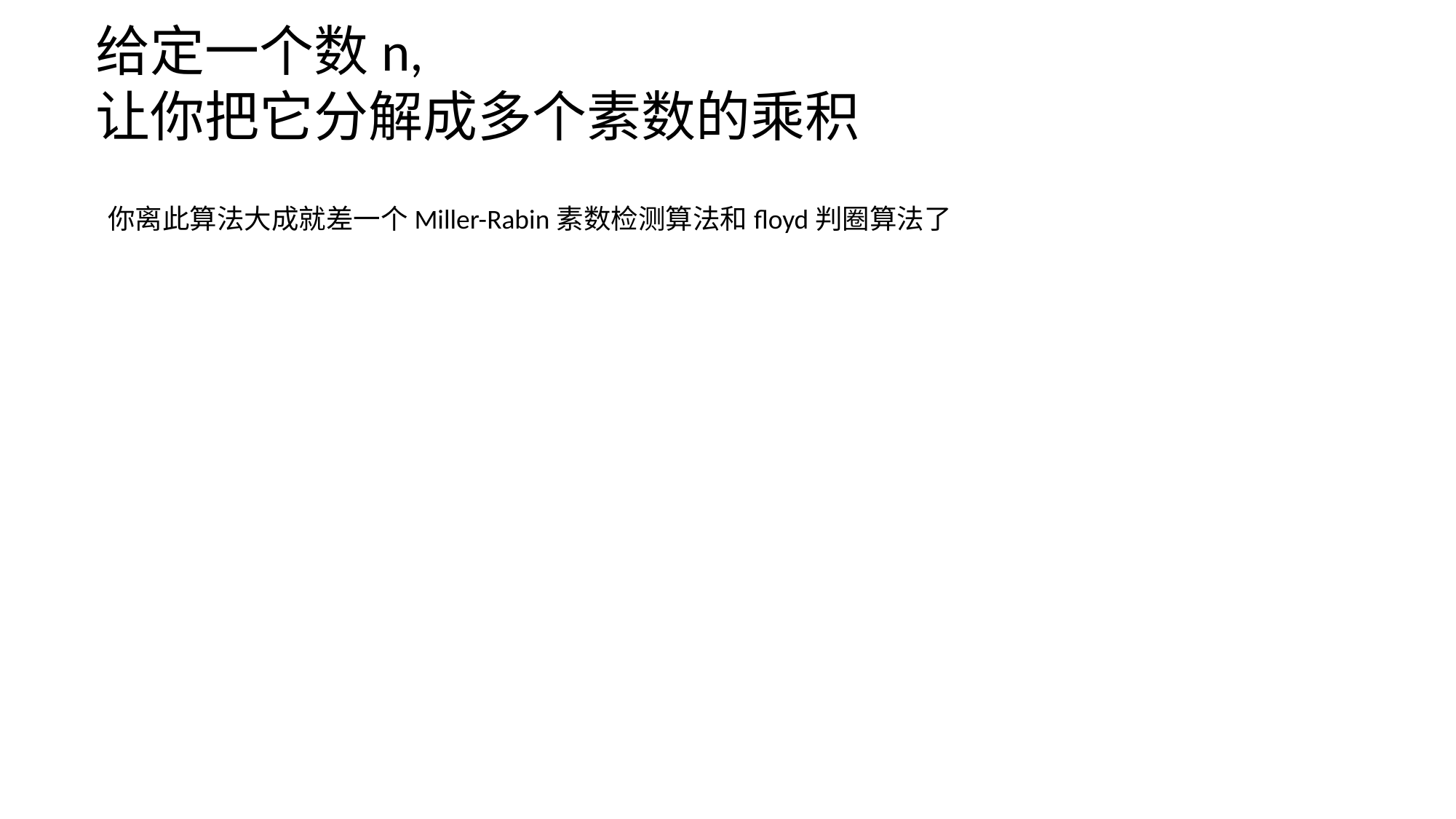

给定一个数n,
让你把它分解成多个素数的乘积
你离此算法大成就差一个Miller-Rabin素数检测算法和floyd判圈算法了